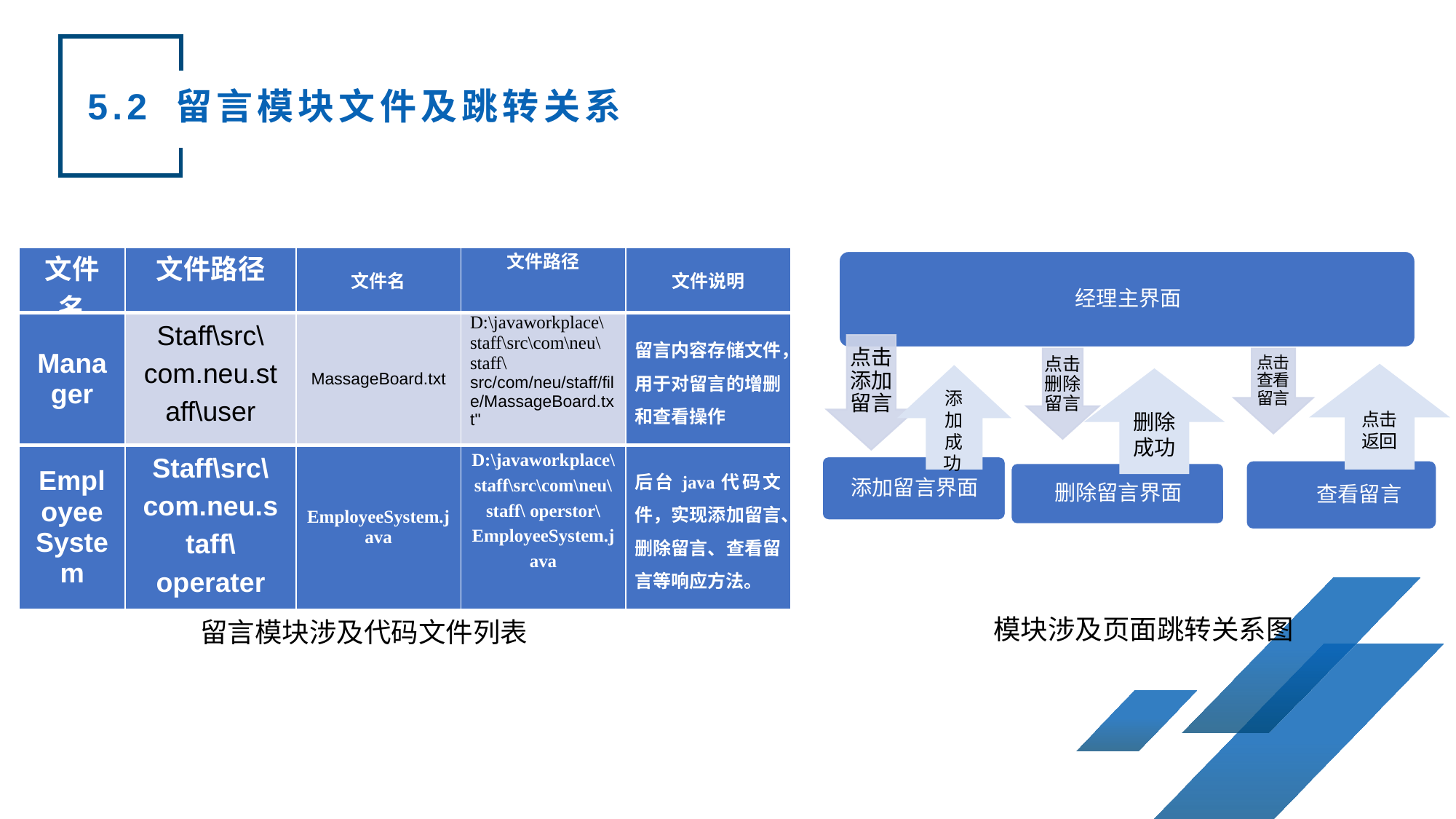

5.2 留言模块文件及跳转关系
经理主界面
添加留言界面
删除留言界面
      查看留言
点击添加留言
点击删除留言
点击查看留言
| 文件名 | 文件路径 | 文件名 | 文件路径 | 文件说明 |
| --- | --- | --- | --- | --- |
| Manager | Staff\src\com.neu.staff\user | MassageBoard.txt | D:\javaworkplace\staff\src\com\neu\staff\ src/com/neu/staff/file/MassageBoard.txt" | 留言内容存储文件，用于对留言的增删和查看操作 |
| EmployeeSystem | Staff\src\com.neu.staff\operater | EmployeeSystem.java | D:\javaworkplace\staff\src\com\neu\staff\ operstor\EmployeeSystem.java | 后台java代码文件，实现添加留言、删除留言、查看留言等响应方法。 |
点击返回
添加成功
删除成功

模块涉及页面跳转关系图
留言模块涉及代码文件列表